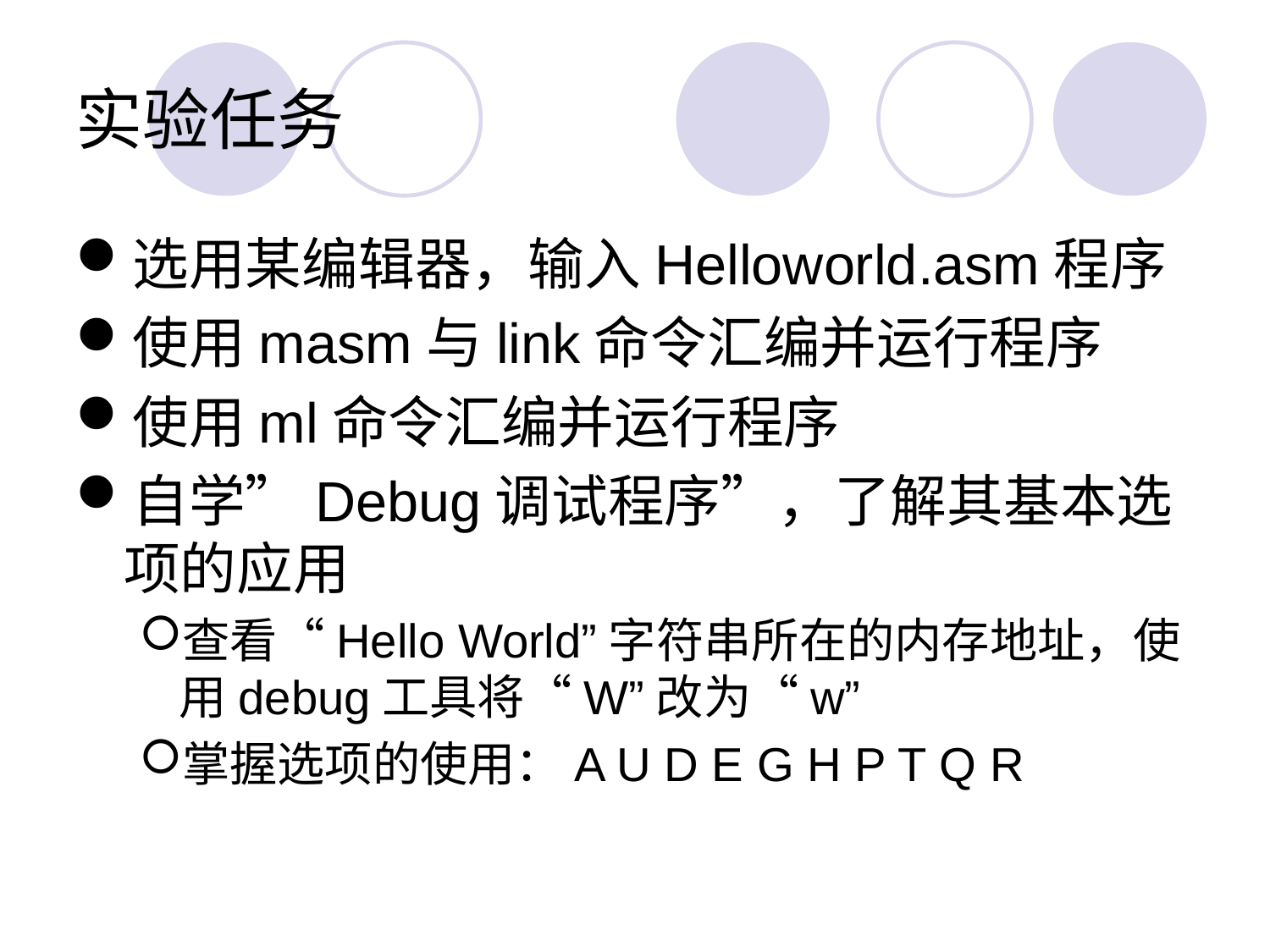

# 实验任务
选用某编辑器，输入Helloworld.asm程序
使用masm与link命令汇编并运行程序
使用ml命令汇编并运行程序
自学”Debug调试程序”，了解其基本选项的应用
查看“Hello World”字符串所在的内存地址，使用debug工具将“W”改为“w”
掌握选项的使用：A U D E G H P T Q R